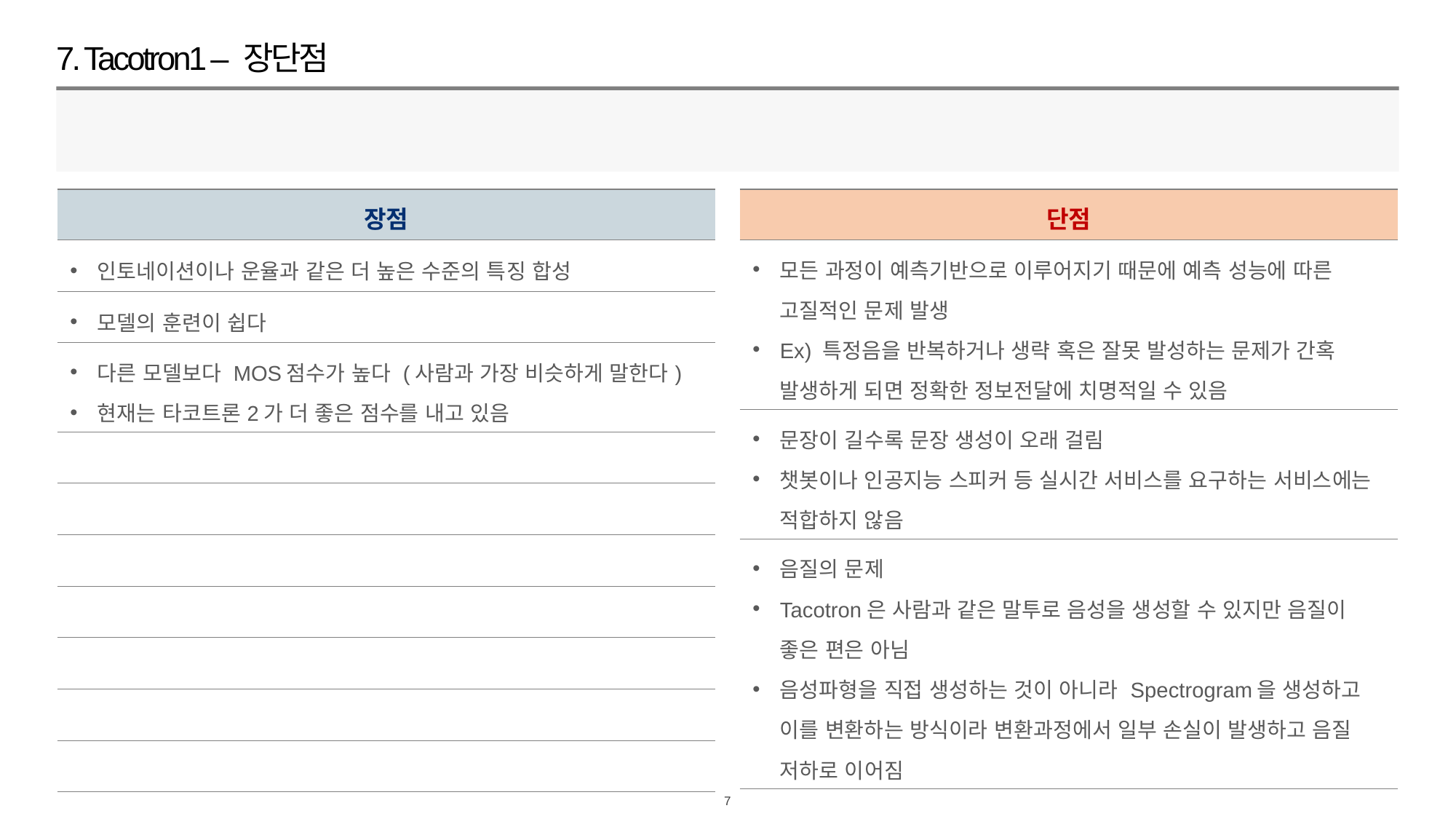

# 7. Tacotron1 – 장단점
| 장점 |
| --- |
| 인토네이션이나 운율과 같은 더 높은 수준의 특징 합성 |
| 모델의 훈련이 쉽다 |
| 다른 모델보다 MOS점수가 높다 (사람과 가장 비슷하게 말한다) 현재는 타코트론2가 더 좋은 점수를 내고 있음 |
|  |
|  |
|  |
|  |
|  |
|  |
|  |
| 단점 |
| --- |
| 모든 과정이 예측기반으로 이루어지기 때문에 예측 성능에 따른 고질적인 문제 발생 Ex) 특정음을 반복하거나 생략 혹은 잘못 발성하는 문제가 간혹 발생하게 되면 정확한 정보전달에 치명적일 수 있음 |
| 문장이 길수록 문장 생성이 오래 걸림 챗봇이나 인공지능 스피커 등 실시간 서비스를 요구하는 서비스에는 적합하지 않음 |
| 음질의 문제 Tacotron은 사람과 같은 말투로 음성을 생성할 수 있지만 음질이 좋은 편은 아님 음성파형을 직접 생성하는 것이 아니라 Spectrogram을 생성하고 이를 변환하는 방식이라 변환과정에서 일부 손실이 발생하고 음질 저하로 이어짐 |
|  |
7